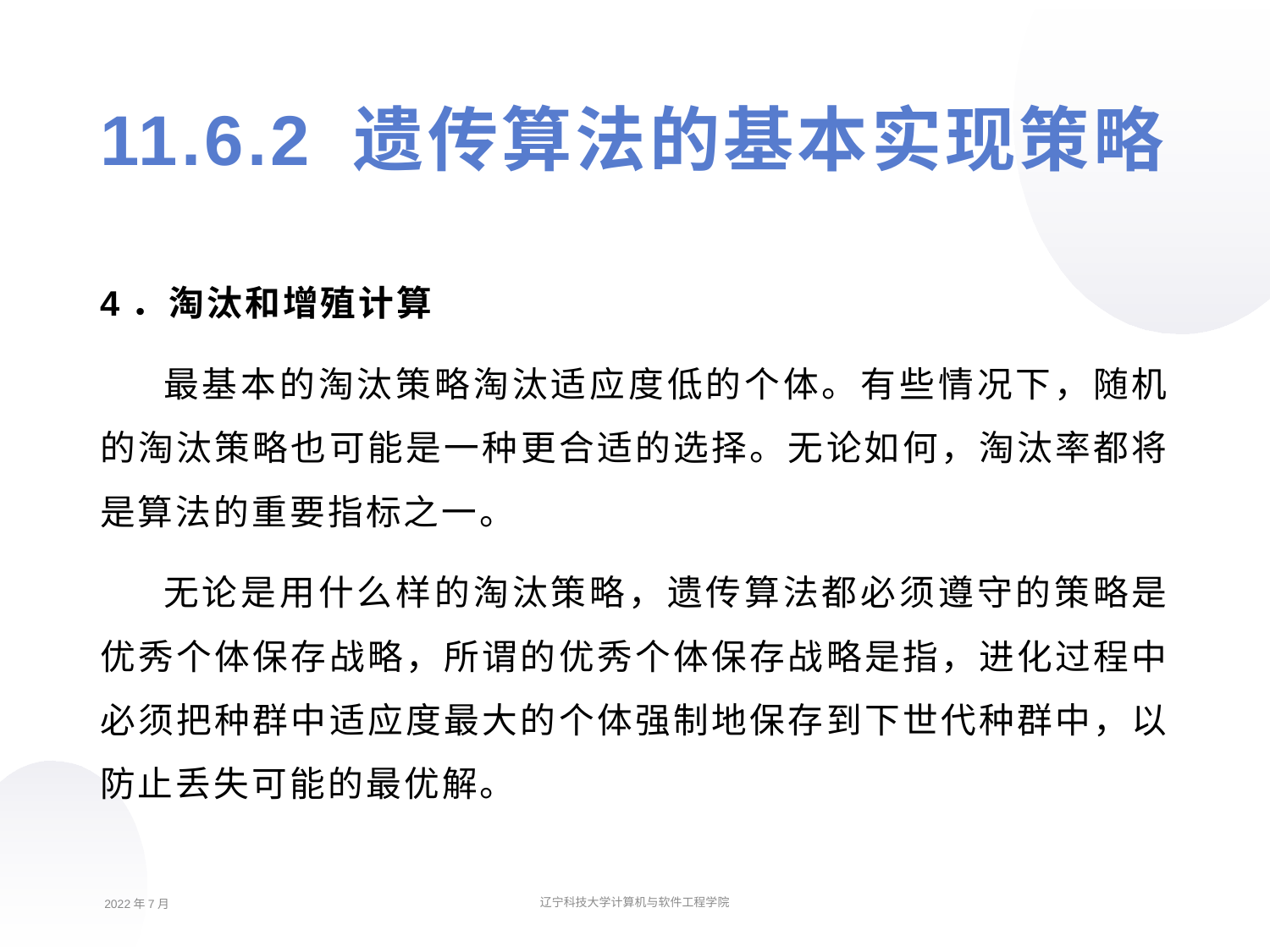

11.6.2 遗传算法的基本实现策略
4．淘汰和增殖计算
最基本的淘汰策略淘汰适应度低的个体。有些情况下，随机的淘汰策略也可能是一种更合适的选择。无论如何，淘汰率都将是算法的重要指标之一。
无论是用什么样的淘汰策略，遗传算法都必须遵守的策略是优秀个体保存战略，所谓的优秀个体保存战略是指，进化过程中必须把种群中适应度最大的个体强制地保存到下世代种群中，以防止丢失可能的最优解。

2022年7月
辽宁科技大学计算机与软件工程学院
171